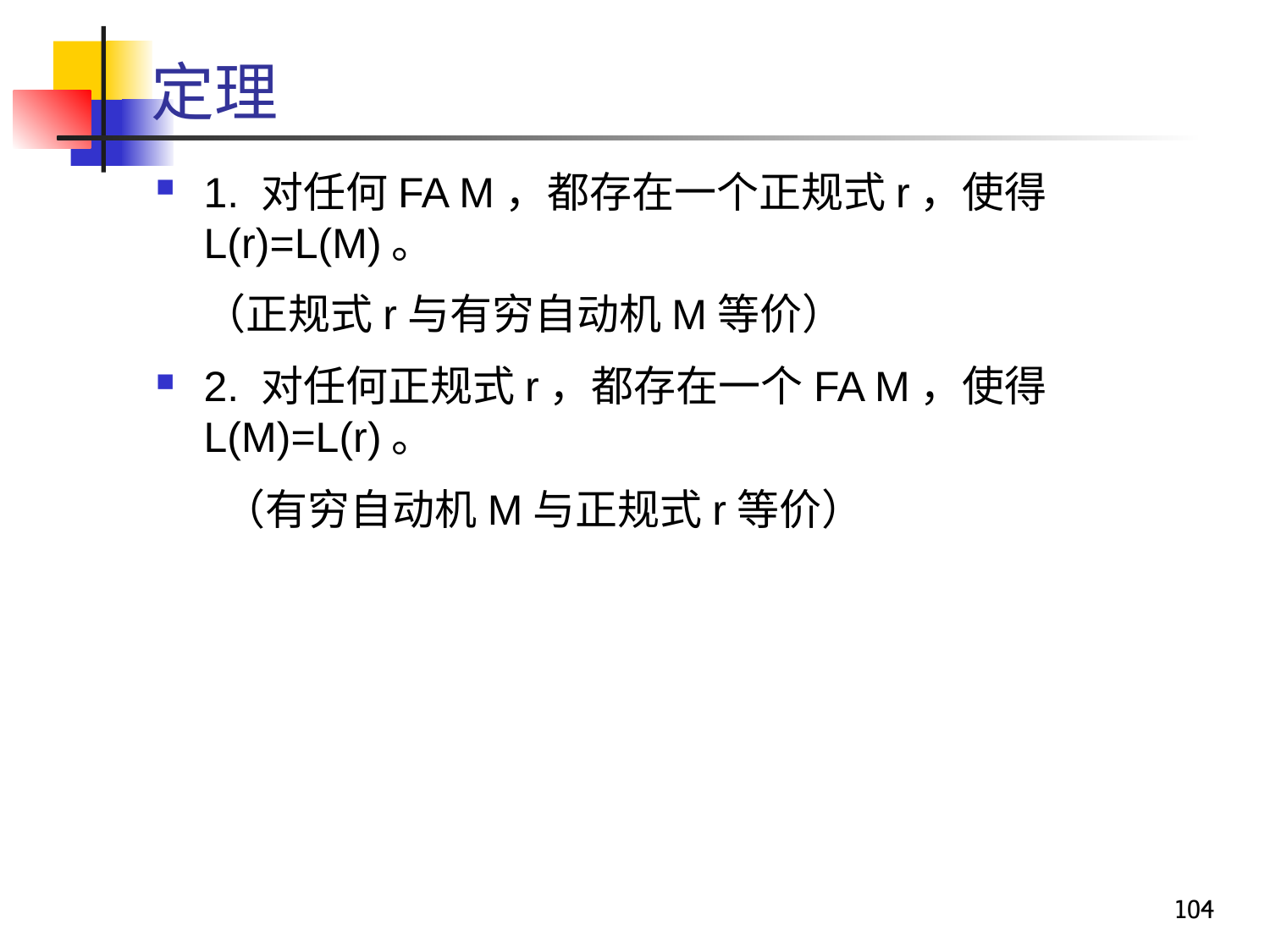

# 定理
1. 对任何FA M，都存在一个正规式r，使得L(r)=L(M)。
	（正规式r与有穷自动机M等价）
2. 对任何正规式r，都存在一个FA M，使得L(M)=L(r)。
	 （有穷自动机M与正规式r等价）

104